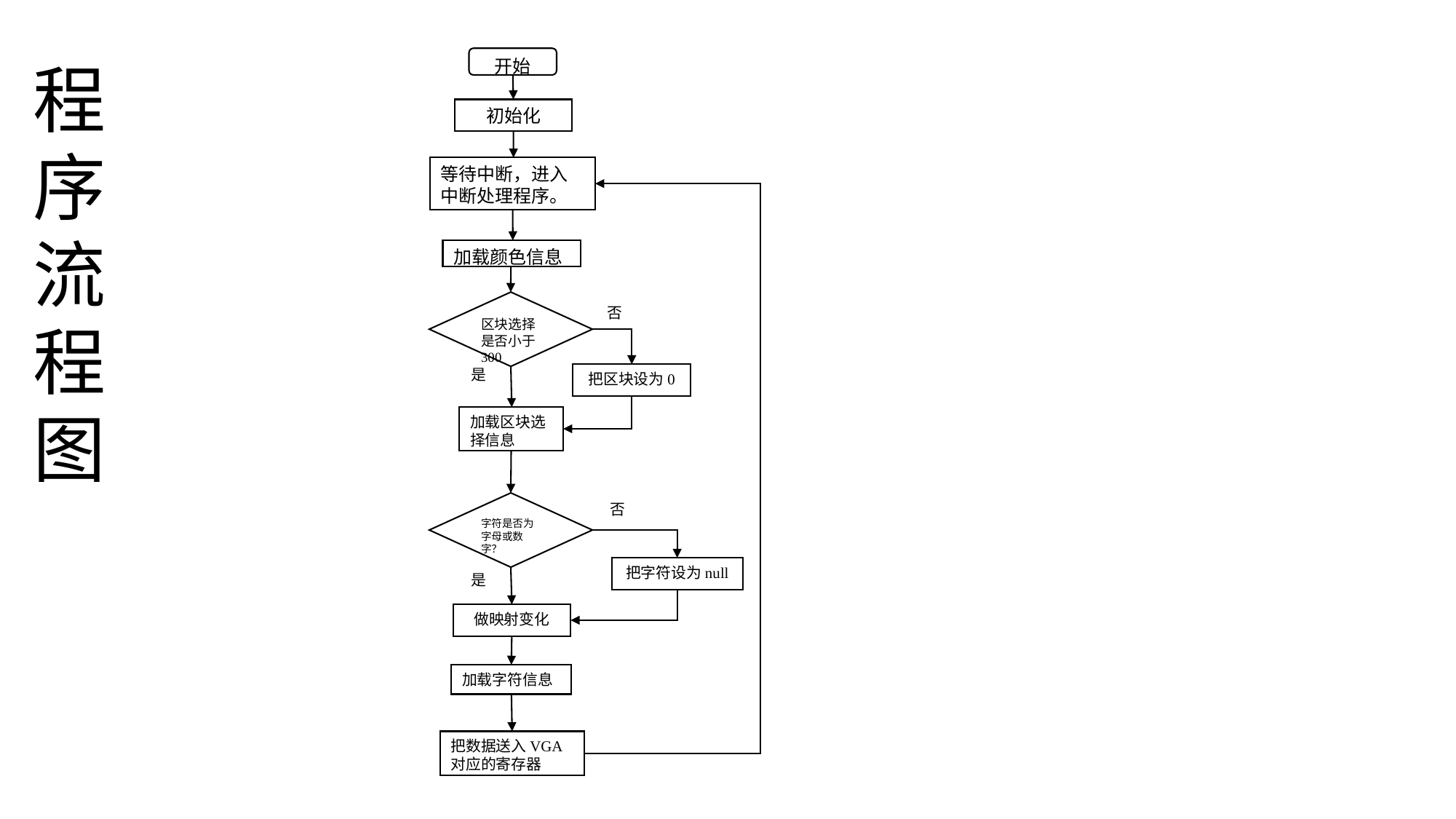

开始

初始化

等待中断，进入中断处理程序。

加载颜色信息

区块选择是否小于300
否

是
把区块设为0

加载区块选择信息

字符是否为字母或数字？
否

把字符设为null

是

做映射变化

加载字符信息

把数据送入VGA对应的寄存器
程序流程图